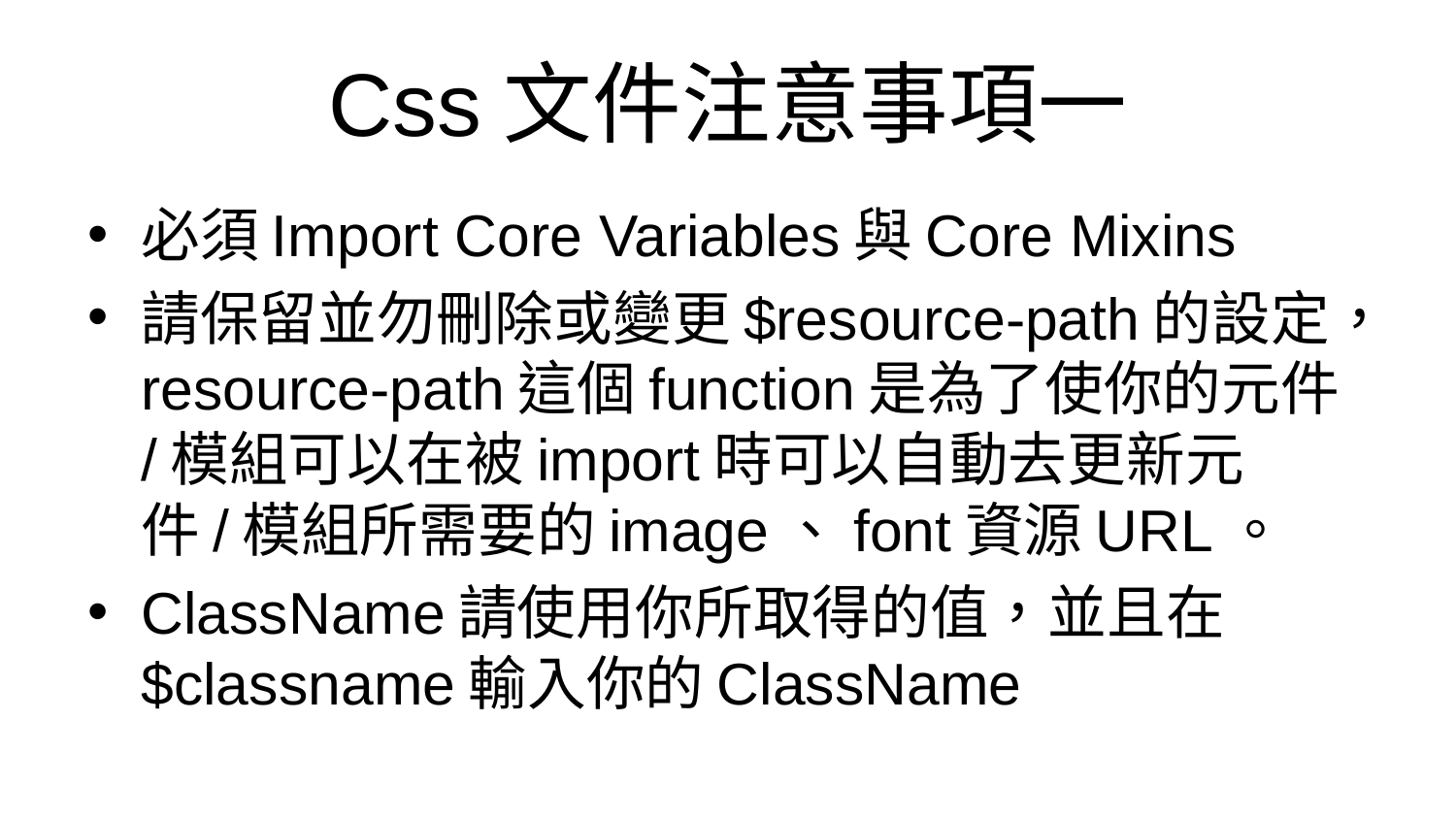

# Css文件注意事項一
必須Import Core Variables與Core Mixins
請保留並勿刪除或變更$resource-path的設定，resource-path這個function是為了使你的元件/模組可以在被import時可以自動去更新元件/模組所需要的image、font資源URL。
ClassName請使用你所取得的值，並且在$classname輸入你的ClassName